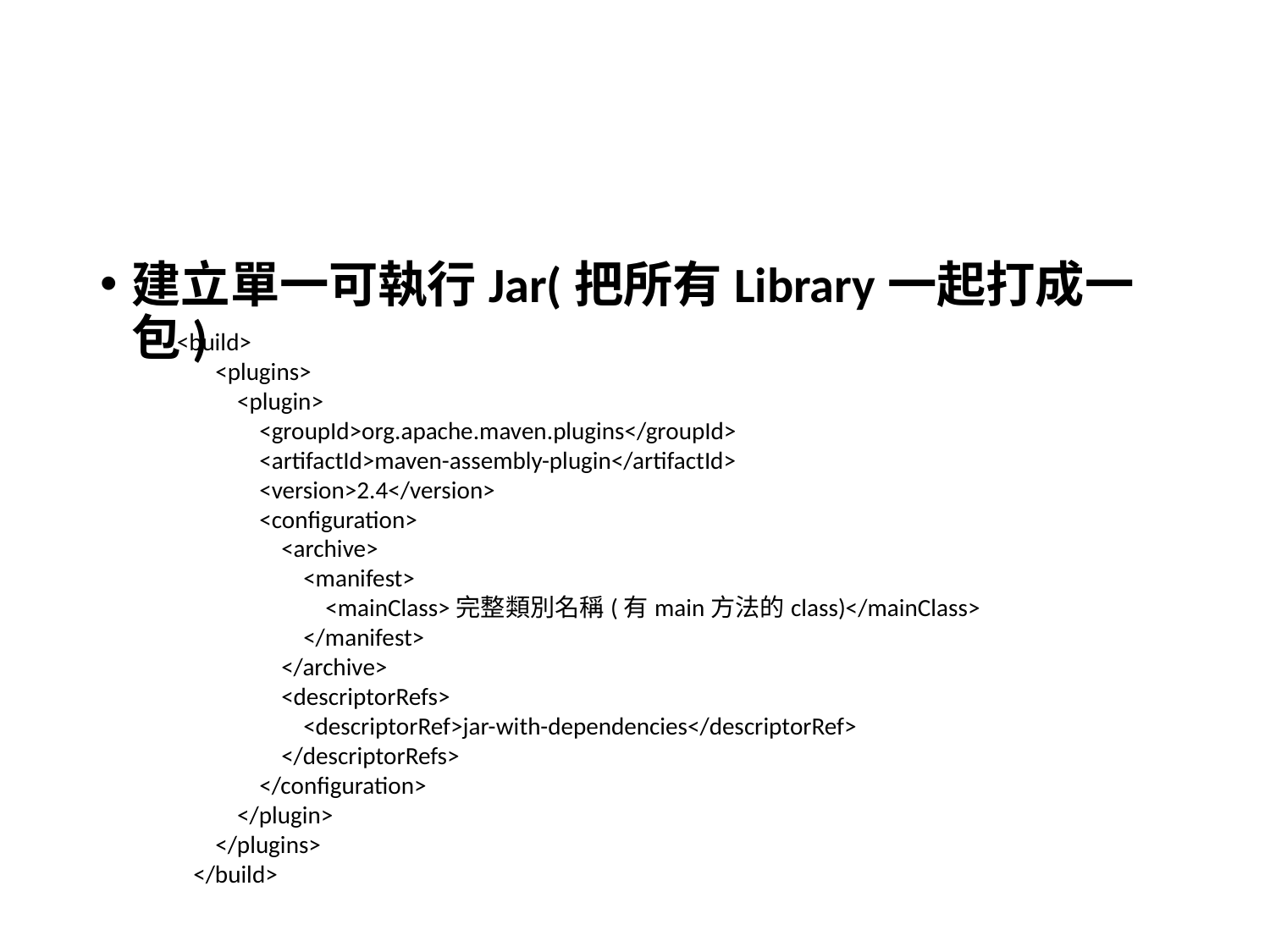

#
建立單一可執行Jar(把所有Library一起打成一包)

 <build>
        <plugins>
            <plugin>
                <groupId>org.apache.maven.plugins</groupId>
                <artifactId>maven-assembly-plugin</artifactId>
                <version>2.4</version>
                <configuration>
                    <archive>
                        <manifest>
                            <mainClass>完整類別名稱(有main方法的class)</mainClass>
                        </manifest>
                    </archive>
                    <descriptorRefs>
                        <descriptorRef>jar-with-dependencies</descriptorRef>
                    </descriptorRefs>
                </configuration>
            </plugin>
        </plugins>
    </build>